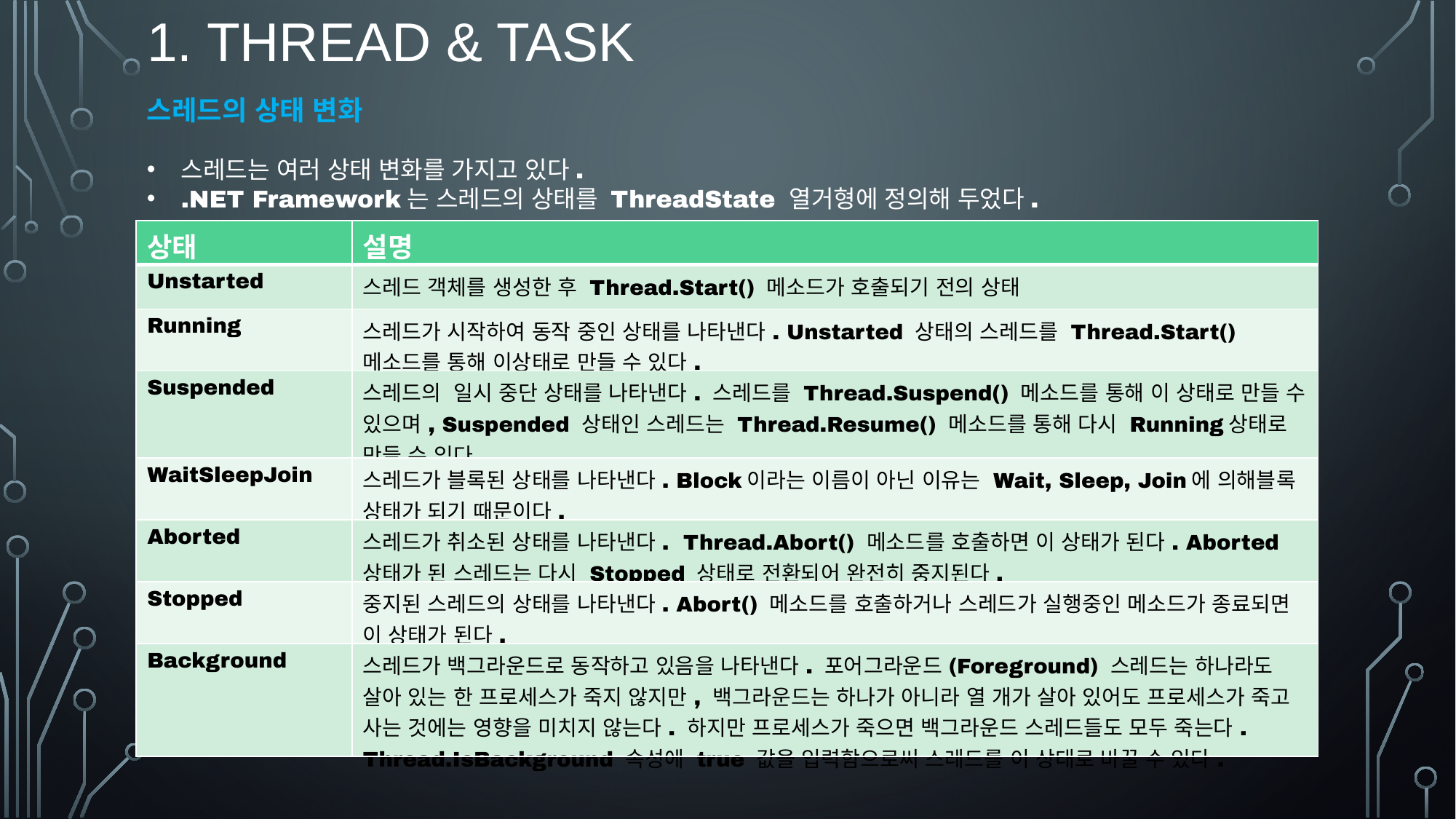

# 1. Thread & task
스레드의 상태 변화

스레드는 여러 상태 변화를 가지고 있다.
.NET Framework는 스레드의 상태를 ThreadState 열거형에 정의해 두었다.
| 상태 | 설명 |
| --- | --- |
| Unstarted | 스레드 객체를 생성한 후 Thread.Start() 메소드가 호출되기 전의 상태 |
| Running | 스레드가 시작하여 동작 중인 상태를 나타낸다. Unstarted 상태의 스레드를 Thread.Start() 메소드를 통해 이상태로 만들 수 있다. |
| Suspended | 스레드의 일시 중단 상태를 나타낸다. 스레드를 Thread.Suspend() 메소드를 통해 이 상태로 만들 수 있으며, Suspended 상태인 스레드는 Thread.Resume() 메소드를 통해 다시 Running상태로 만들 수 있다. |
| WaitSleepJoin | 스레드가 블록된 상태를 나타낸다. Block이라는 이름이 아닌 이유는 Wait, Sleep, Join에 의해블록 상태가 되기 때문이다. |
| Aborted | 스레드가 취소된 상태를 나타낸다. Thread.Abort() 메소드를 호출하면 이 상태가 된다. Aborted 상태가 된 스레드는 다시 Stopped 상태로 전환되어 완전히 중지된다. |
| Stopped | 중지된 스레드의 상태를 나타낸다. Abort() 메소드를 호출하거나 스레드가 실행중인 메소드가 종료되면 이 상태가 된다. |
| Background | 스레드가 백그라운드로 동작하고 있음을 나타낸다. 포어그라운드(Foreground) 스레드는 하나라도 살아 있는 한 프로세스가 죽지 않지만, 백그라운드는 하나가 아니라 열 개가 살아 있어도 프로세스가 죽고 사는 것에는 영향을 미치지 않는다. 하지만 프로세스가 죽으면 백그라운드 스레드들도 모두 죽는다. Thread.IsBackground 속성에 true 값을 입력함으로써 스레드를 이 상태로 바꿀 수 있다. |